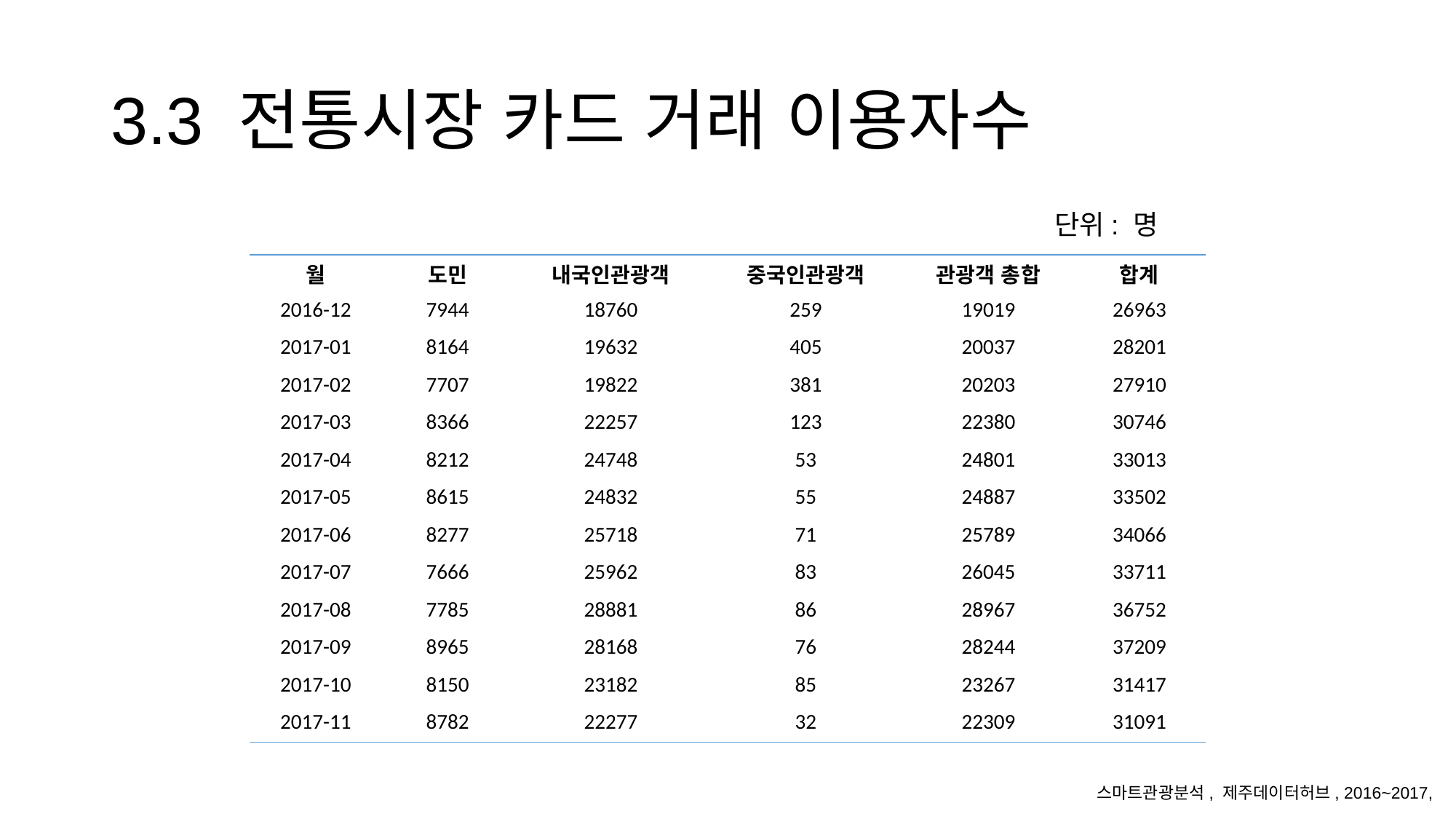

# 3.3 전통시장 카드 거래 이용자수
단위: 명
| 월 | 도민 | 내국인관광객 | 중국인관광객 | 관광객 총합 | 합계 |
| --- | --- | --- | --- | --- | --- |
| 2016-12 | 7944 | 18760 | 259 | 19019 | 26963 |
| 2017-01 | 8164 | 19632 | 405 | 20037 | 28201 |
| 2017-02 | 7707 | 19822 | 381 | 20203 | 27910 |
| 2017-03 | 8366 | 22257 | 123 | 22380 | 30746 |
| 2017-04 | 8212 | 24748 | 53 | 24801 | 33013 |
| 2017-05 | 8615 | 24832 | 55 | 24887 | 33502 |
| 2017-06 | 8277 | 25718 | 71 | 25789 | 34066 |
| 2017-07 | 7666 | 25962 | 83 | 26045 | 33711 |
| 2017-08 | 7785 | 28881 | 86 | 28967 | 36752 |
| 2017-09 | 8965 | 28168 | 76 | 28244 | 37209 |
| 2017-10 | 8150 | 23182 | 85 | 23267 | 31417 |
| 2017-11 | 8782 | 22277 | 32 | 22309 | 31091 |
스마트관광분석, 제주데이터허브, 2016~2017,